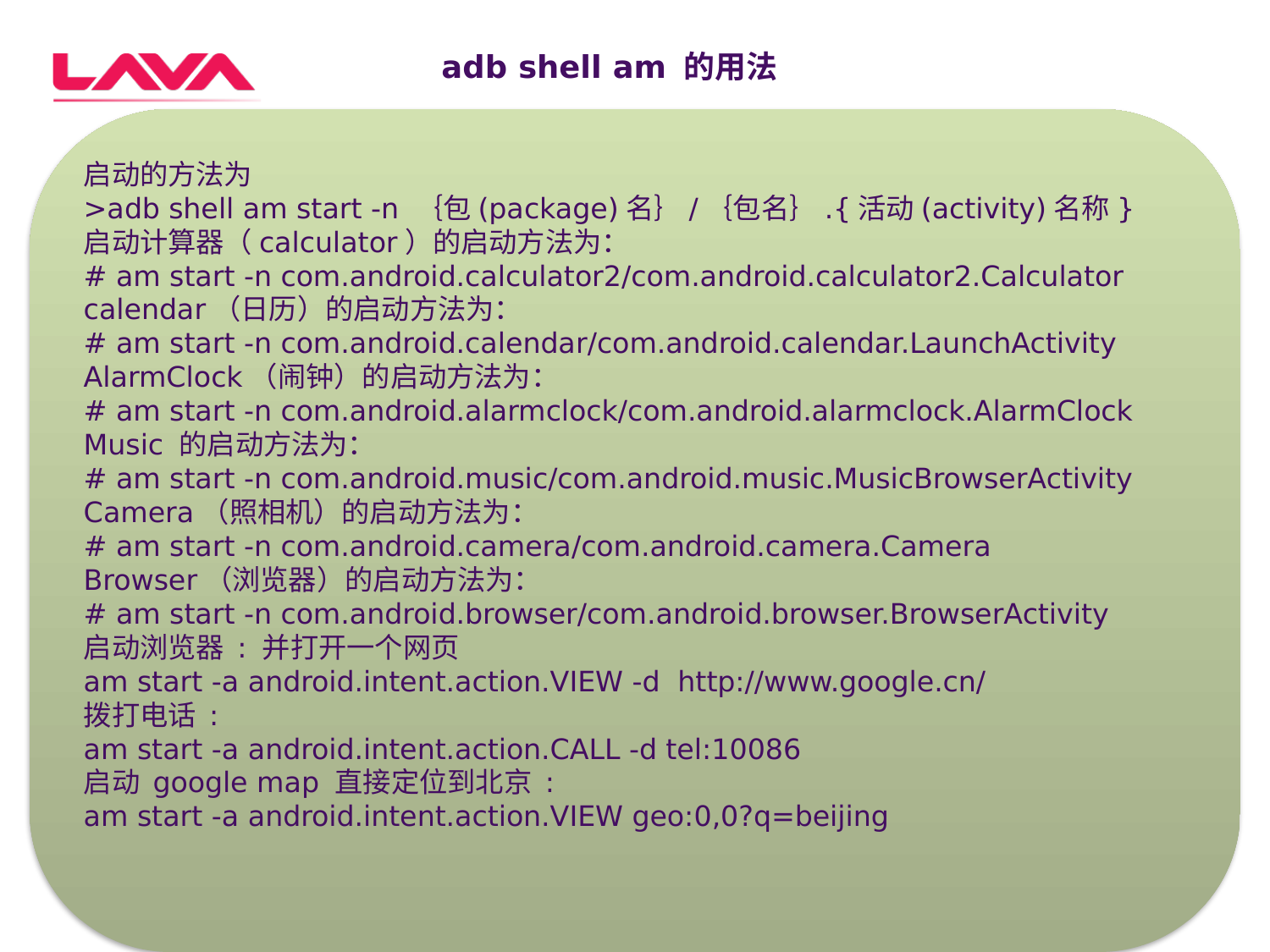

# adb shell am 的用法
启动的方法为
>adb shell am start -n ｛包(package)名｝/｛包名｝.{活动(activity)名称}
启动计算器（calculator）的启动方法为：
# am start -n com.android.calculator2/com.android.calculator2.Calculator
calendar（日历）的启动方法为：
# am start -n com.android.calendar/com.android.calendar.LaunchActivity
AlarmClock（闹钟）的启动方法为：
# am start -n com.android.alarmclock/com.android.alarmclock.AlarmClock
Music 的启动方法为：
# am start -n com.android.music/com.android.music.MusicBrowserActivity
Camera（照相机）的启动方法为：
# am start -n com.android.camera/com.android.camera.Camera
Browser（浏览器）的启动方法为：
# am start -n com.android.browser/com.android.browser.BrowserActivity
启动浏览器 : 并打开一个网页
am start -a android.intent.action.VIEW -d  http://www.google.cn/
拨打电话 :
am start -a android.intent.action.CALL -d tel:10086
启动 google map 直接定位到北京 :
am start -a android.intent.action.VIEW geo:0,0?q=beijing